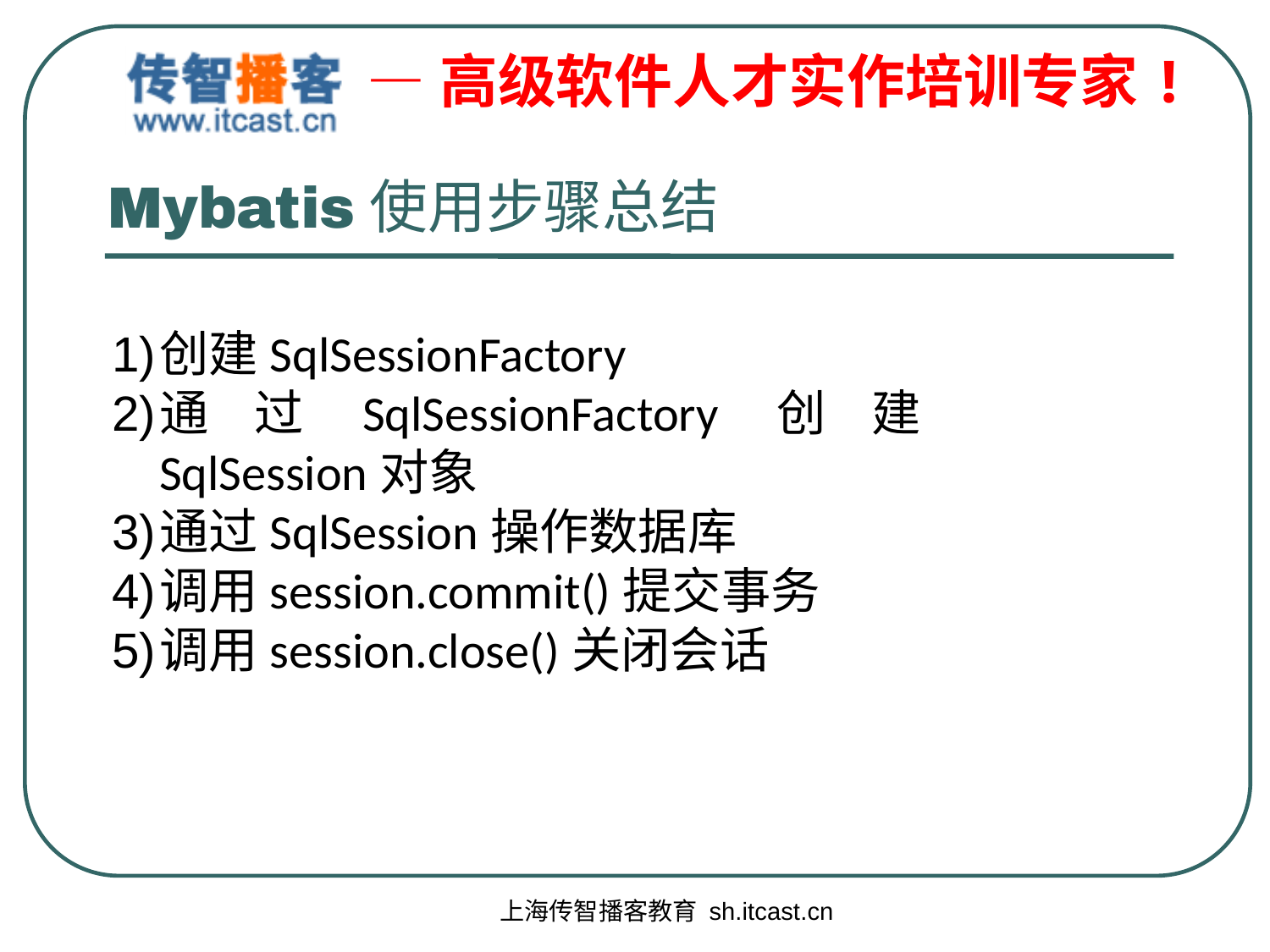

# Mybatis使用步骤总结
创建SqlSessionFactory
通过SqlSessionFactory创建SqlSession对象
通过SqlSession操作数据库
调用session.commit()提交事务
调用session.close()关闭会话
上海传智播客教育 sh.itcast.cn